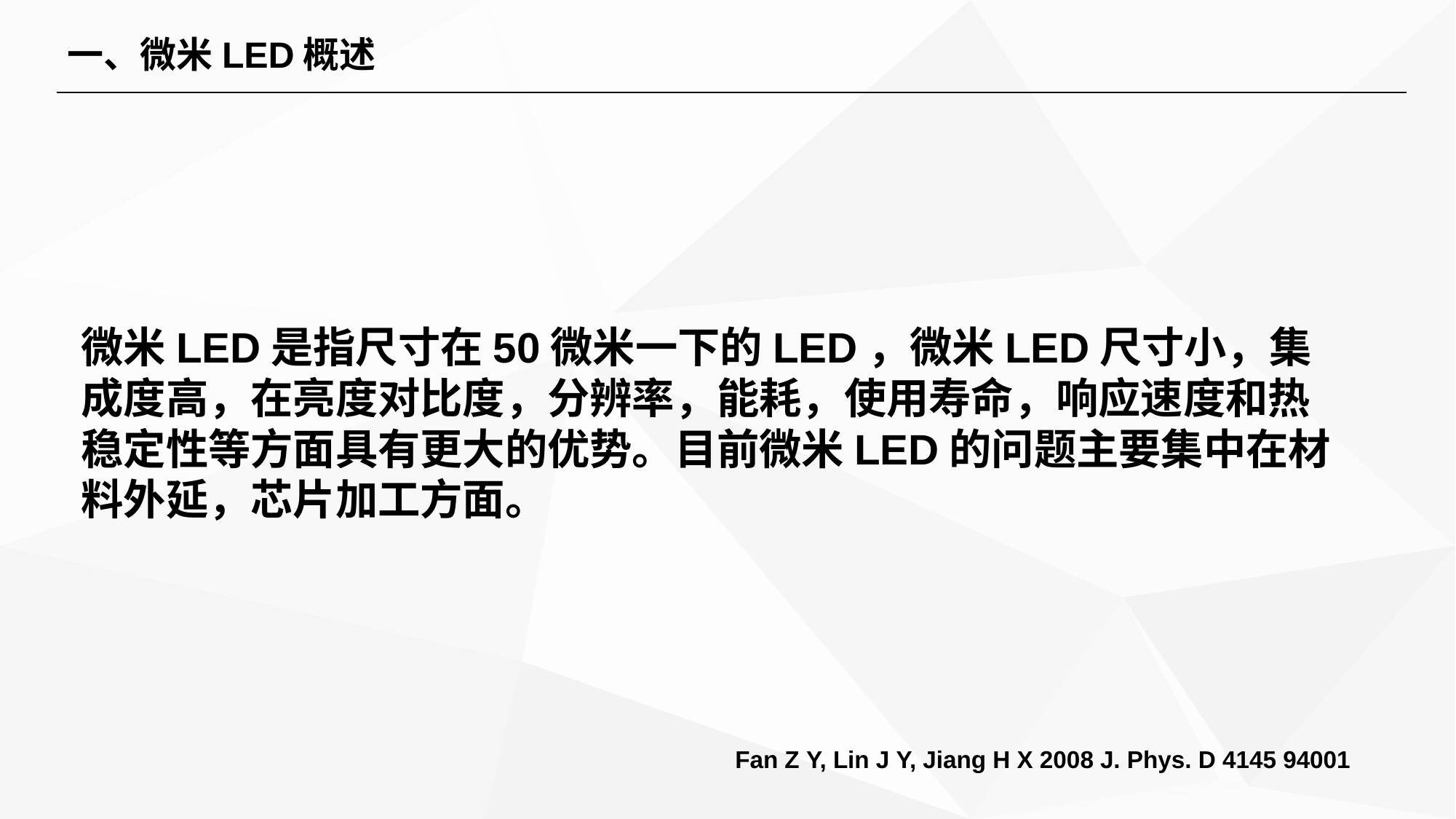

一、微米LED概述
微米LED是指尺寸在50微米一下的LED，微米LED尺寸小，集成度高，在亮度对比度，分辨率，能耗，使用寿命，响应速度和热稳定性等方面具有更大的优势。目前微米LED的问题主要集中在材料外延，芯片加工方面。
Fan Z Y, Lin J Y, Jiang H X 2008 J. Phys. D 4145 94001